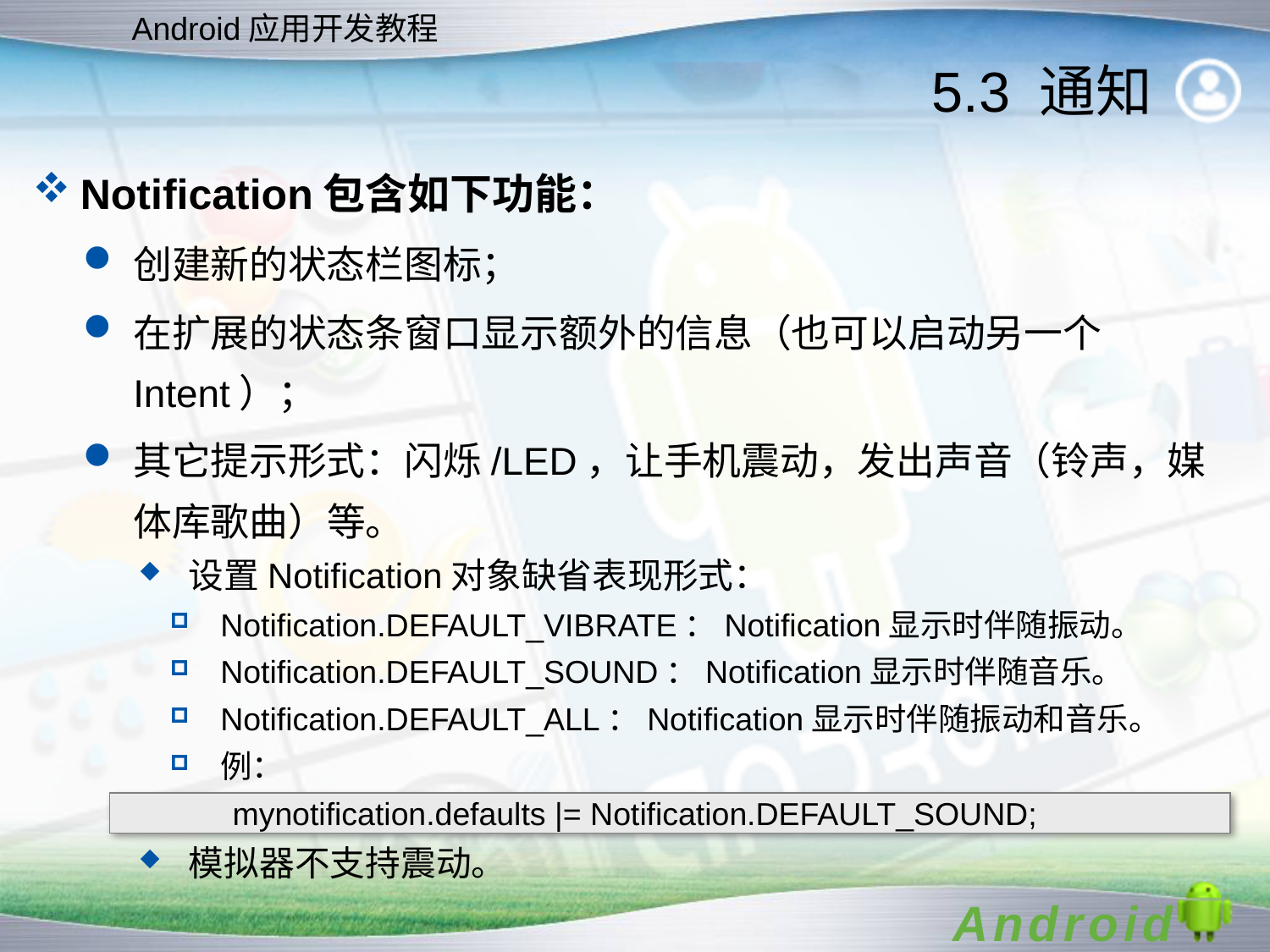

5.3 通知
Notification包含如下功能：
创建新的状态栏图标；
在扩展的状态条窗口显示额外的信息（也可以启动另一个Intent）；
其它提示形式：闪烁/LED，让手机震动，发出声音（铃声，媒体库歌曲）等。
设置Notification对象缺省表现形式：
Notification.DEFAULT_VIBRATE：Notification显示时伴随振动。
Notification.DEFAULT_SOUND：Notification显示时伴随音乐。
Notification.DEFAULT_ALL：Notification显示时伴随振动和音乐。
例：
       mynotification.defaults |= Notification.DEFAULT_SOUND;
模拟器不支持震动。